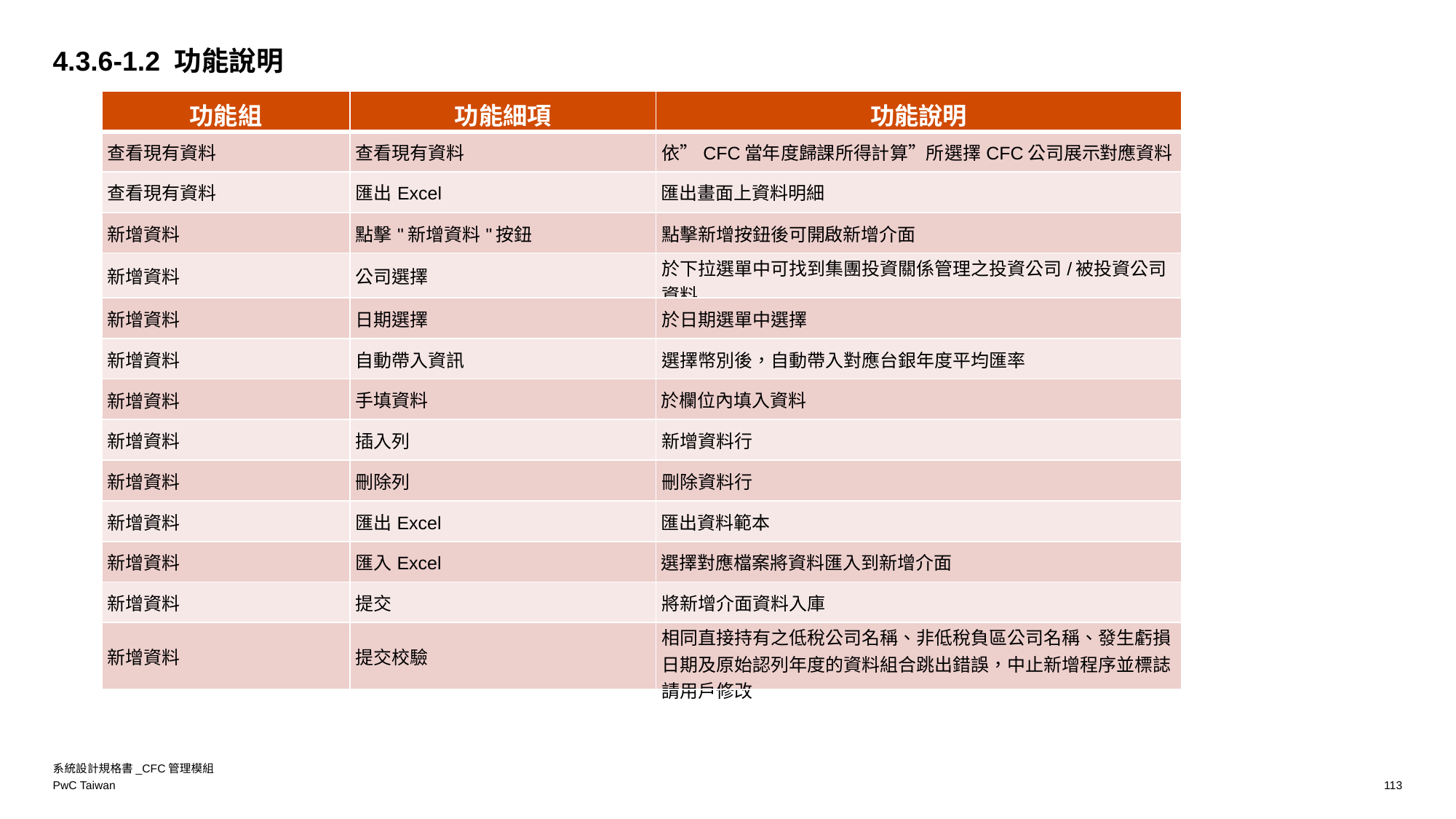

4.3.6-1.2 功能說明
| 功能組 | 功能細項 | 功能說明 |
| --- | --- | --- |
| 查看現有資料 | 查看現有資料 | 依”CFC當年度歸課所得計算”所選擇CFC公司展示對應資料 |
| 查看現有資料 | 匯出Excel | 匯出畫面上資料明細 |
| 新增資料 | 點擊"新增資料"按鈕 | 點擊新增按鈕後可開啟新增介面 |
| 新增資料 | 公司選擇 | 於下拉選單中可找到集團投資關係管理之投資公司/被投資公司資料 |
| 新增資料 | 日期選擇 | 於日期選單中選擇 |
| 新增資料 | 自動帶入資訊 | 選擇幣別後，自動帶入對應台銀年度平均匯率 |
| 新增資料 | 手填資料 | 於欄位內填入資料 |
| 新增資料 | 插入列 | 新增資料行 |
| 新增資料 | 刪除列 | 刪除資料行 |
| 新增資料 | 匯出Excel | 匯出資料範本 |
| 新增資料 | 匯入Excel | 選擇對應檔案將資料匯入到新增介面 |
| 新增資料 | 提交 | 將新增介面資料入庫 |
| 新增資料 | 提交校驗 | 相同直接持有之低稅公司名稱、非低稅負區公司名稱、發生虧損日期及原始認列年度的資料組合跳出錯誤，中止新增程序並標誌請用戶修改 |
系統設計規格書_CFC管理模組
113